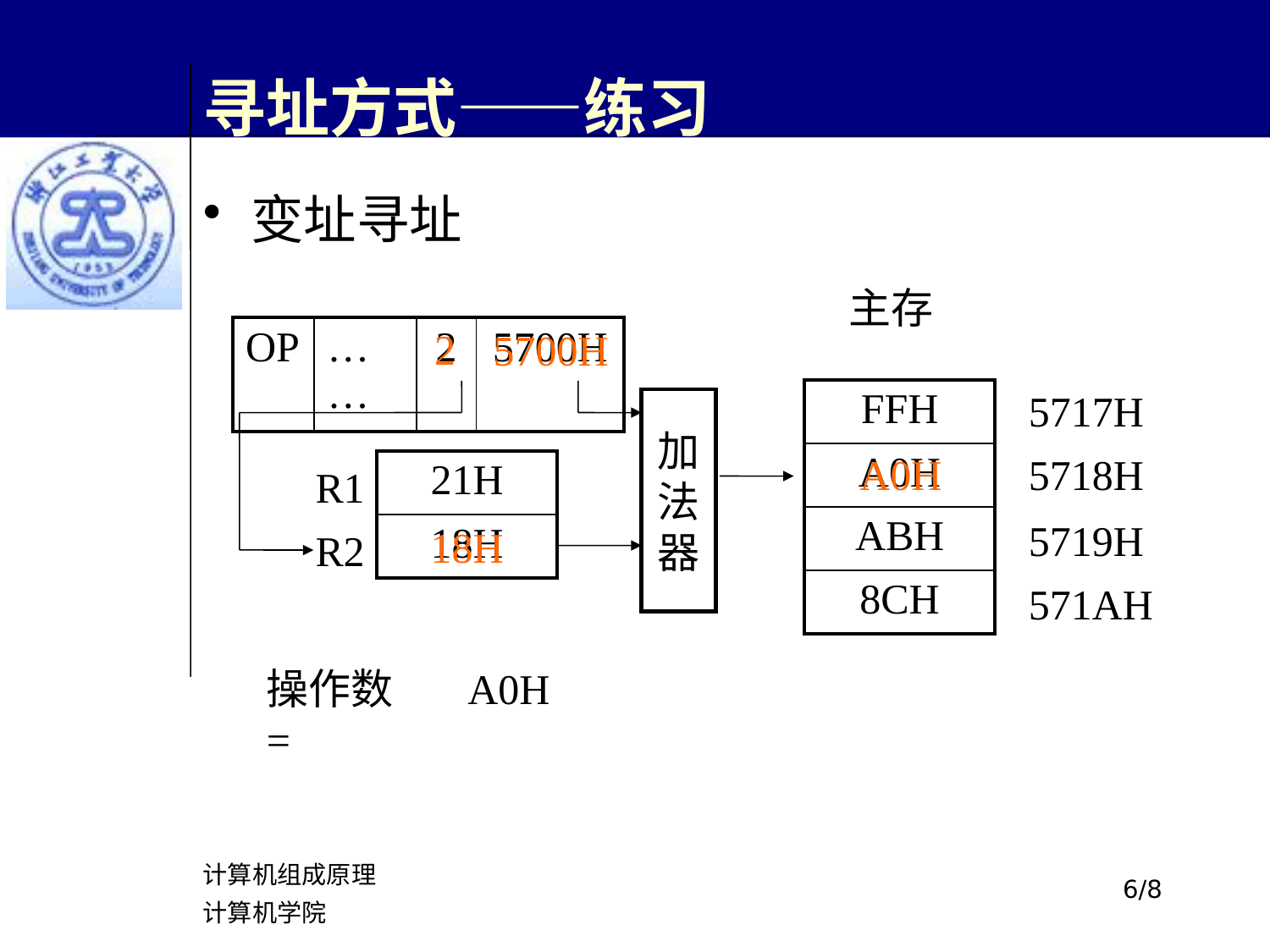

# 寻址方式——练习
变址寻址
主存
2
| OP | …… | 2 | 5700H |
| --- | --- | --- | --- |
5700H
5717H
| FFH |
| --- |
| A0H |
| ABH |
| 8CH |

加
法
器
5718H
A0H
| 21H |
| --- |
| 18H |
R1

5719H
18H
R2
571AH
操作数 =
A0H
计算机组成原理
计算机学院

6/8